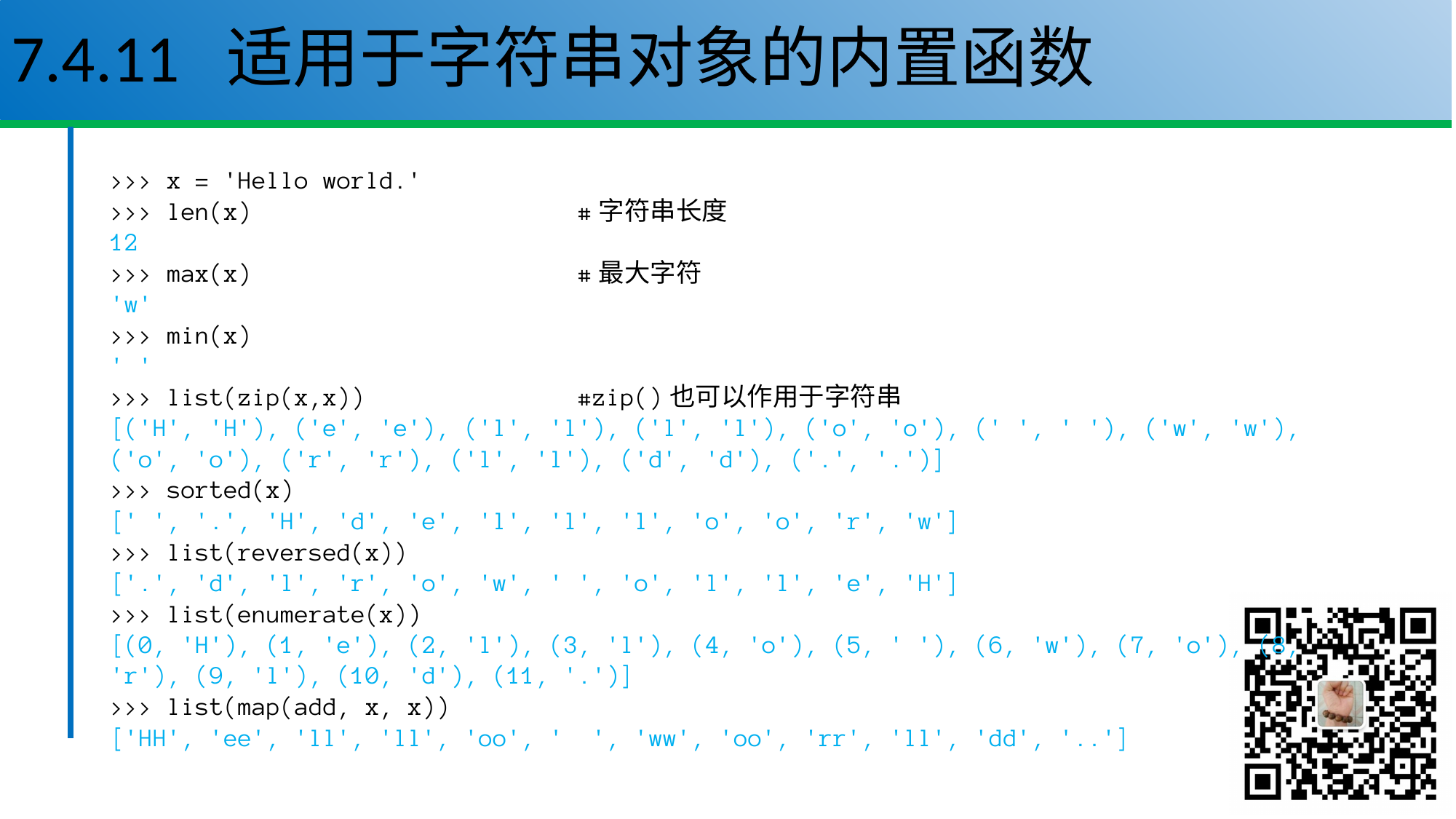

# 7.4.11  适用于字符串对象的内置函数
>>> x = 'Hello world.'
>>> len(x)                       #字符串长度
12
>>> max(x)                       #最大字符
'w'
>>> min(x)
' '
>>> list(zip(x,x))               #zip()也可以作用于字符串
[('H', 'H'), ('e', 'e'), ('l', 'l'), ('l', 'l'), ('o', 'o'), (' ', ' '), ('w', 'w'), ('o', 'o'), ('r', 'r'), ('l', 'l'), ('d', 'd'), ('.', '.')]
>>> sorted(x)
[' ', '.', 'H', 'd', 'e', 'l', 'l', 'l', 'o', 'o', 'r', 'w']
>>> list(reversed(x))
['.', 'd', 'l', 'r', 'o', 'w', ' ', 'o', 'l', 'l', 'e', 'H']
>>> list(enumerate(x))
[(0, 'H'), (1, 'e'), (2, 'l'), (3, 'l'), (4, 'o'), (5, ' '), (6, 'w'), (7, 'o'), (8, 'r'), (9, 'l'), (10, 'd'), (11, '.')]
>>> list(map(add, x, x))
['HH', 'ee', 'll', 'll', 'oo', '  ', 'ww', 'oo', 'rr', 'll', 'dd', '..']
45